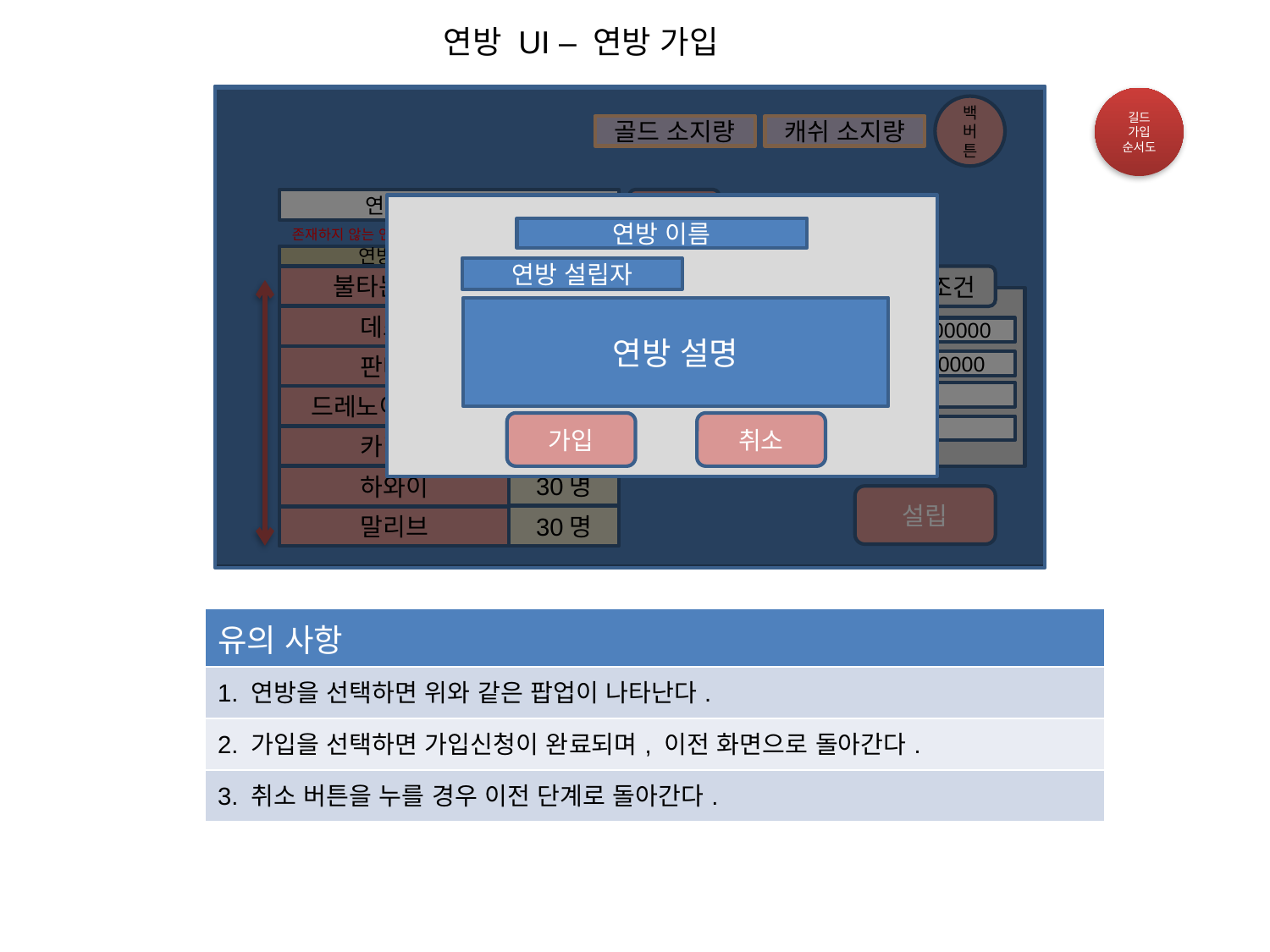

연방 UI – 연방 가입

백버튼
골드 소지량
캐쉬 소지량
연방 이름으로 검색
검색
존재하지 않는 연방이름 입니다.
연방이름
가입자 수
불타는 성전
30명
30명
데스윙
30명
판다렌
30명
드레노어의 군주
30명
카리브
30명
하와이
설립
30명
말리브

설립조건

금화
1000000
자원
200000

길드 가입
순서도

연방 이름
연방 설립자
연방 설명
가입
취소
| 유의 사항 |
| --- |
| 1. 연방을 선택하면 위와 같은 팝업이 나타난다. |
| 2. 가입을 선택하면 가입신청이 완료되며, 이전 화면으로 돌아간다. |
| 3. 취소 버튼을 누를 경우 이전 단계로 돌아간다. |